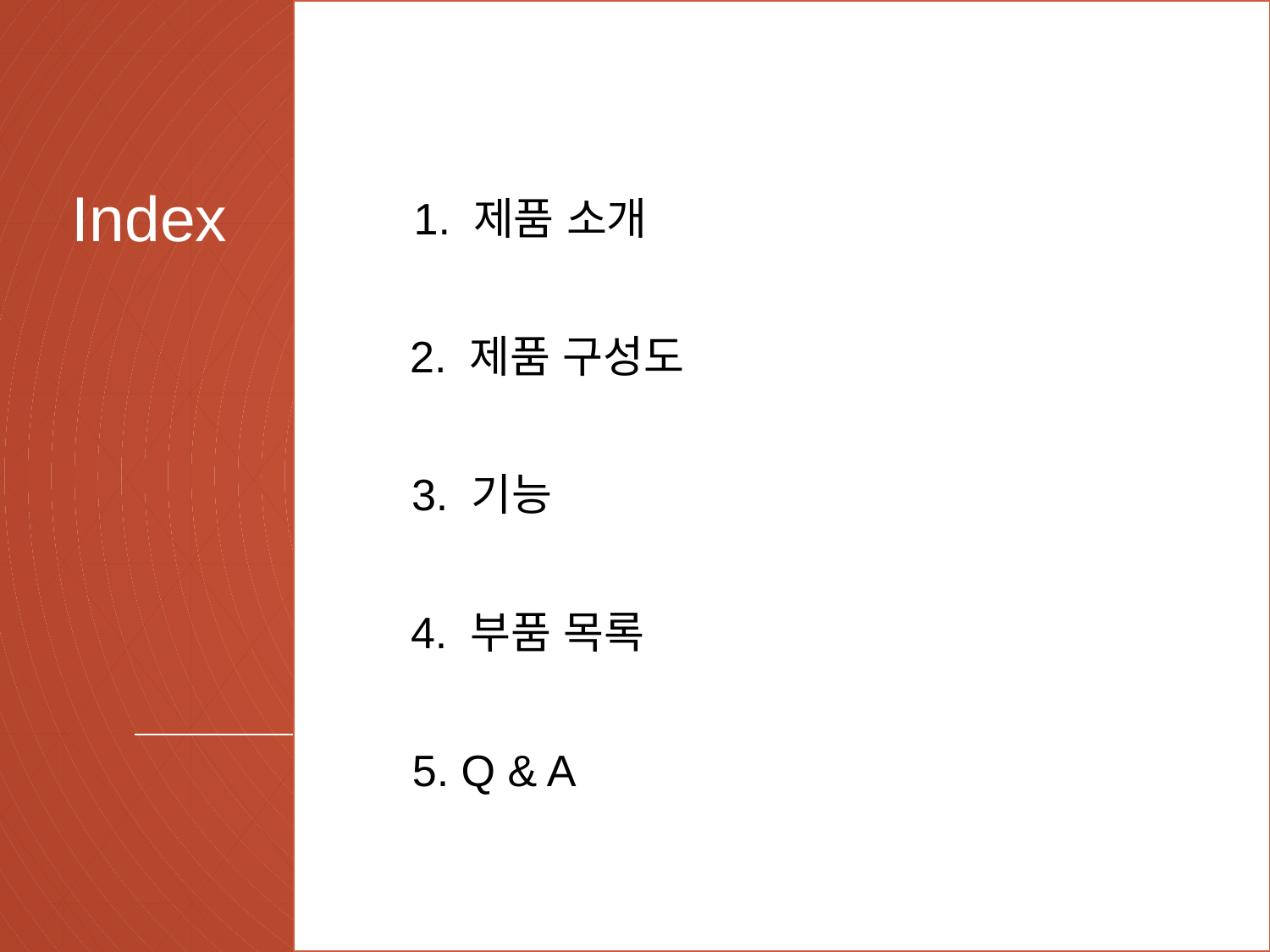

Index
1. 제품 소개
2. 제품 구성도
3. 기능
4. 부품 목록
5. Q & A